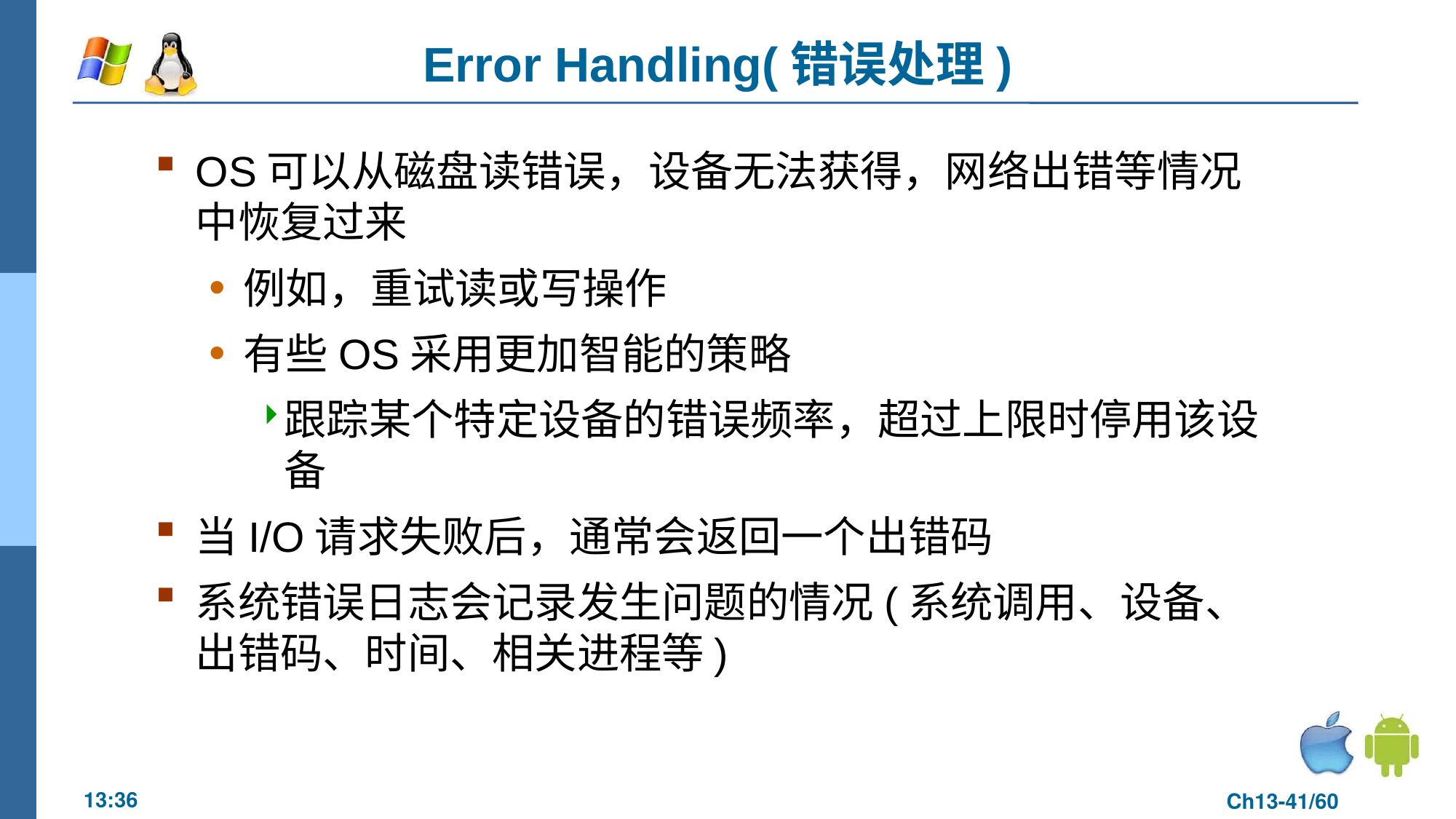

# Error Handling(错误处理)
OS可以从磁盘读错误，设备无法获得，网络出错等情况中恢复过来
例如，重试读或写操作
有些OS采用更加智能的策略
跟踪某个特定设备的错误频率，超过上限时停用该设备
当I/O请求失败后，通常会返回一个出错码
系统错误日志会记录发生问题的情况(系统调用、设备、出错码、时间、相关进程等)